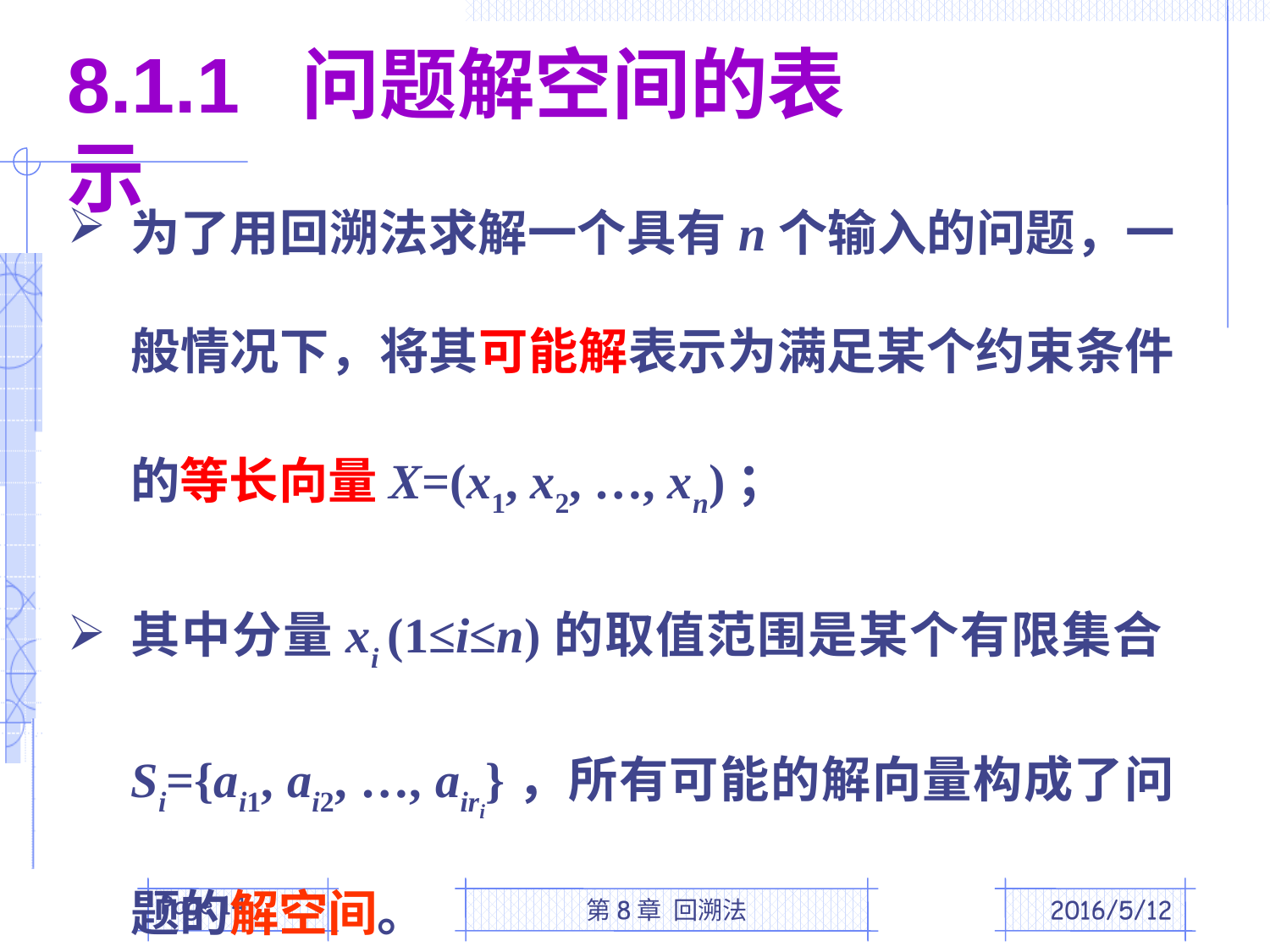

8.1.1  问题解空间的表示
为了用回溯法求解一个具有n个输入的问题，一般情况下，将其可能解表示为满足某个约束条件的等长向量X=(x1, x2, …, xn)；
其中分量xi (1≤i≤n)的取值范围是某个有限集合Si={ai1, ai2, …, airi}，所有可能的解向量构成了问题的解空间。
Page 14
第8章  回溯法
2016/5/12